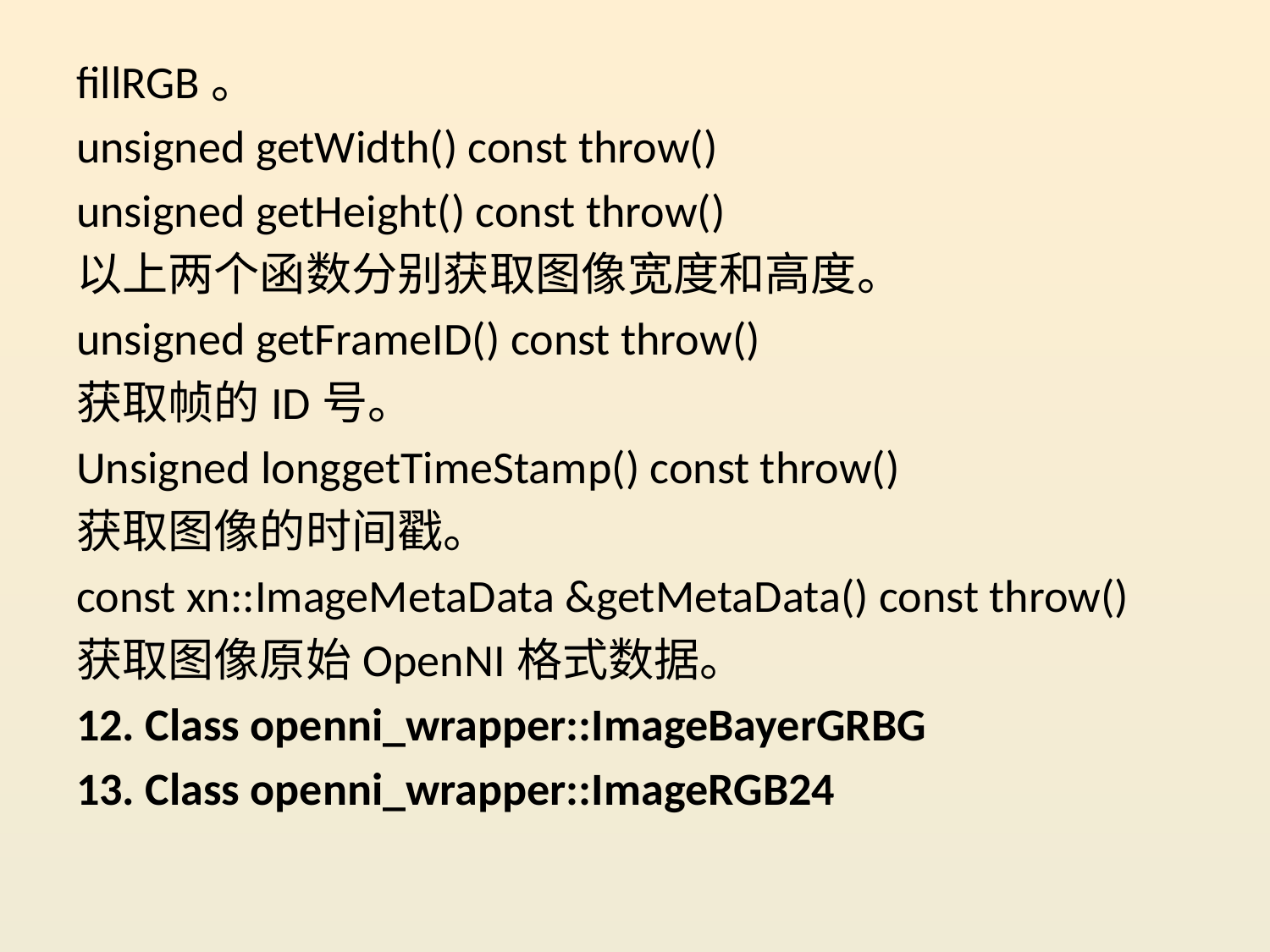

fillRGB。
unsigned getWidth() const throw()
unsigned getHeight() const throw()
以上两个函数分别获取图像宽度和高度。
unsigned getFrameID() const throw()
获取帧的ID号。
Unsigned longgetTimeStamp() const throw()
获取图像的时间戳。
const xn::ImageMetaData &getMetaData() const throw()
获取图像原始OpenNI格式数据。
12. Class openni_wrapper::ImageBayerGRBG
13. Class openni_wrapper::ImageRGB24